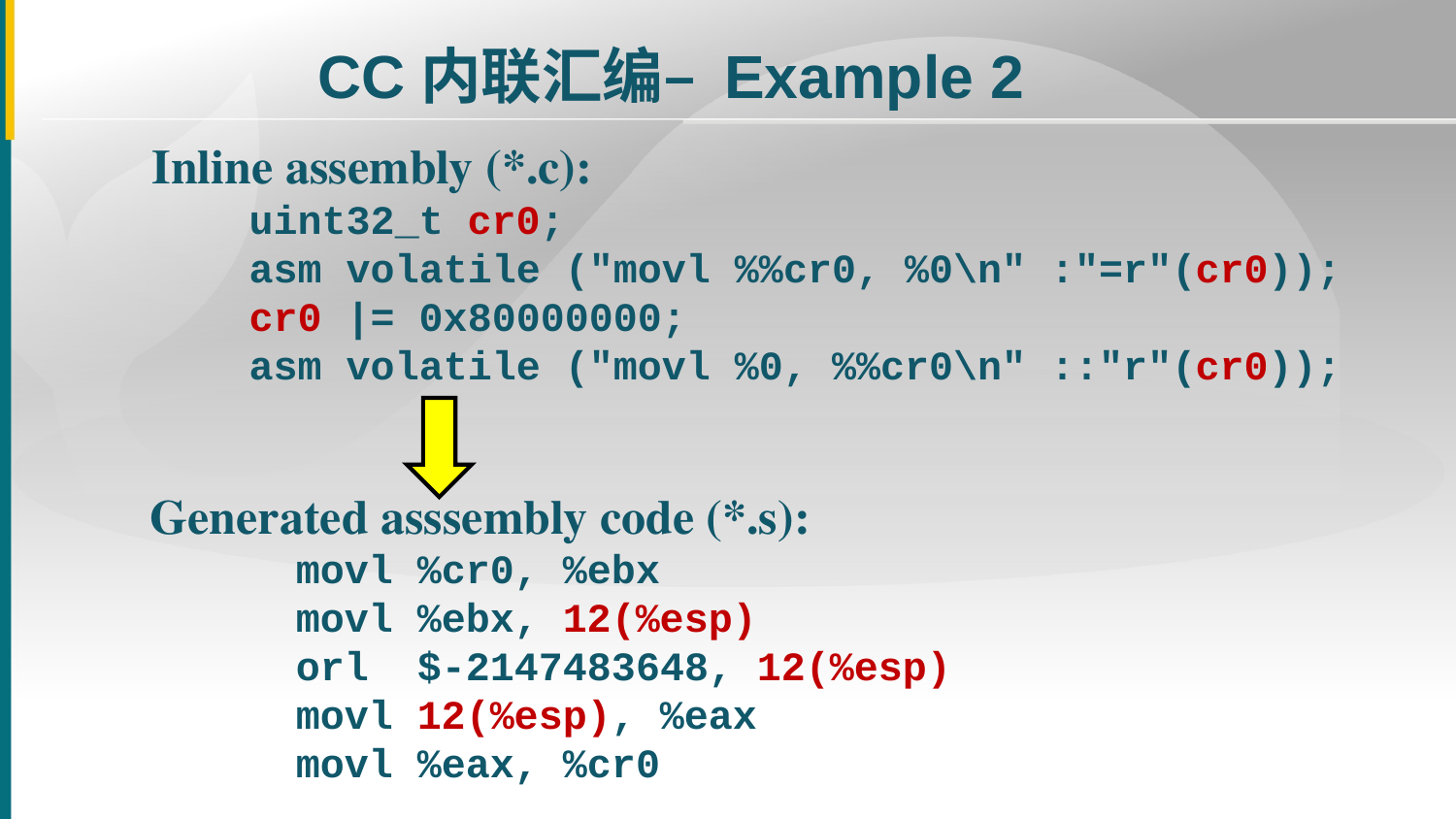

CC内联汇编– Example 2
Inline assembly (*.c):
    uint32_t cr0;
    asm volatile ("movl %%cr0, %0\n" :"=r"(cr0));
    cr0 |= 0x80000000;
    asm volatile ("movl %0, %%cr0\n" ::"r"(cr0));

Generated asssembly code (*.s):
    	movl %cr0, %ebx
	movl %ebx, 12(%esp)
	orl  $-2147483648, 12(%esp)
	movl 12(%esp), %eax
	movl %eax, %cr0